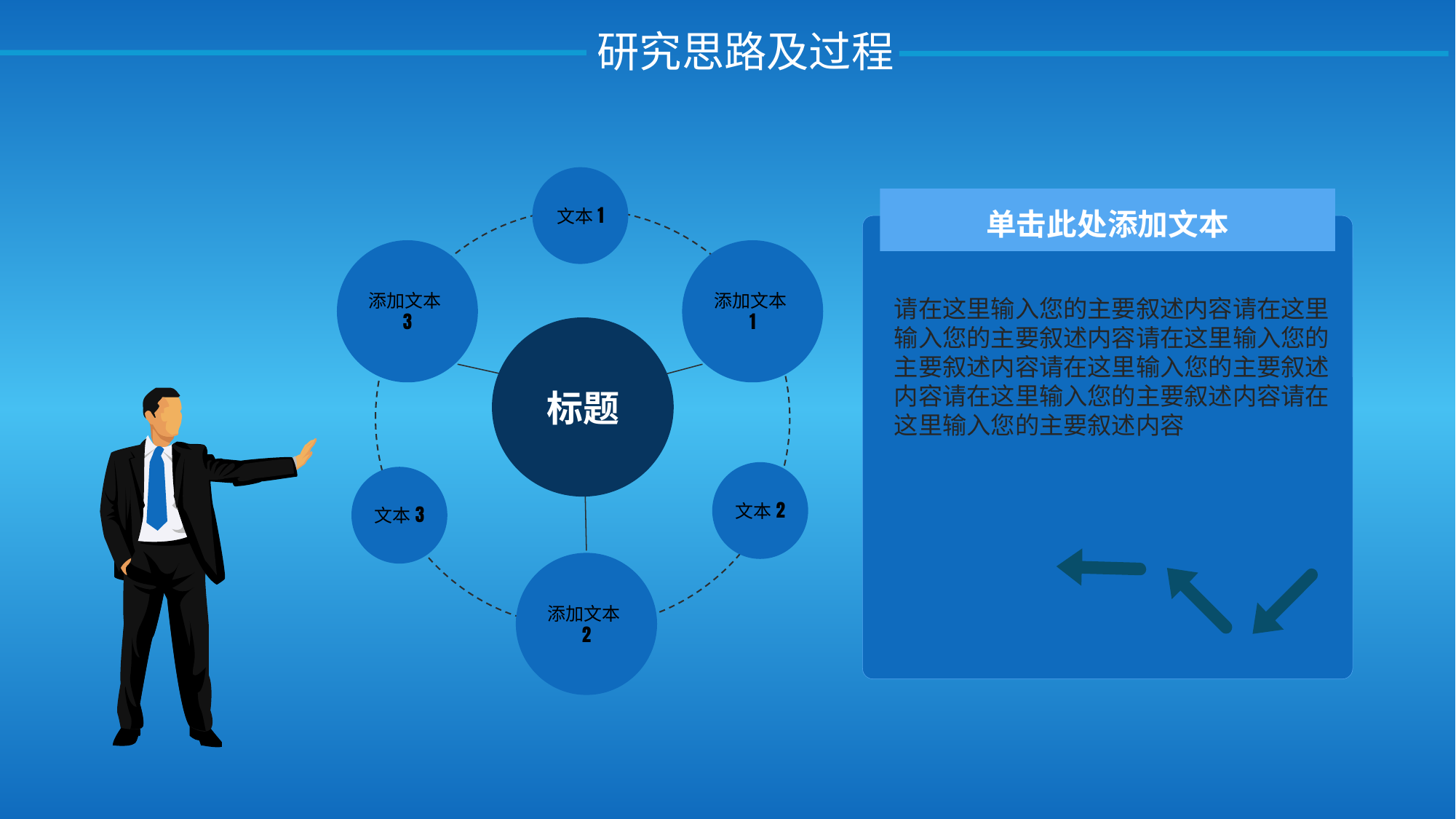

研究思路及过程

文本1
单击此处添加文本

添加文本3
添加文本1
请在这里输入您的主要叙述内容请在这里输入您的主要叙述内容请在这里输入您的主要叙述内容请在这里输入您的主要叙述内容请在这里输入您的主要叙述内容请在这里输入您的主要叙述内容

标题

文本2
文本3

添加文本2